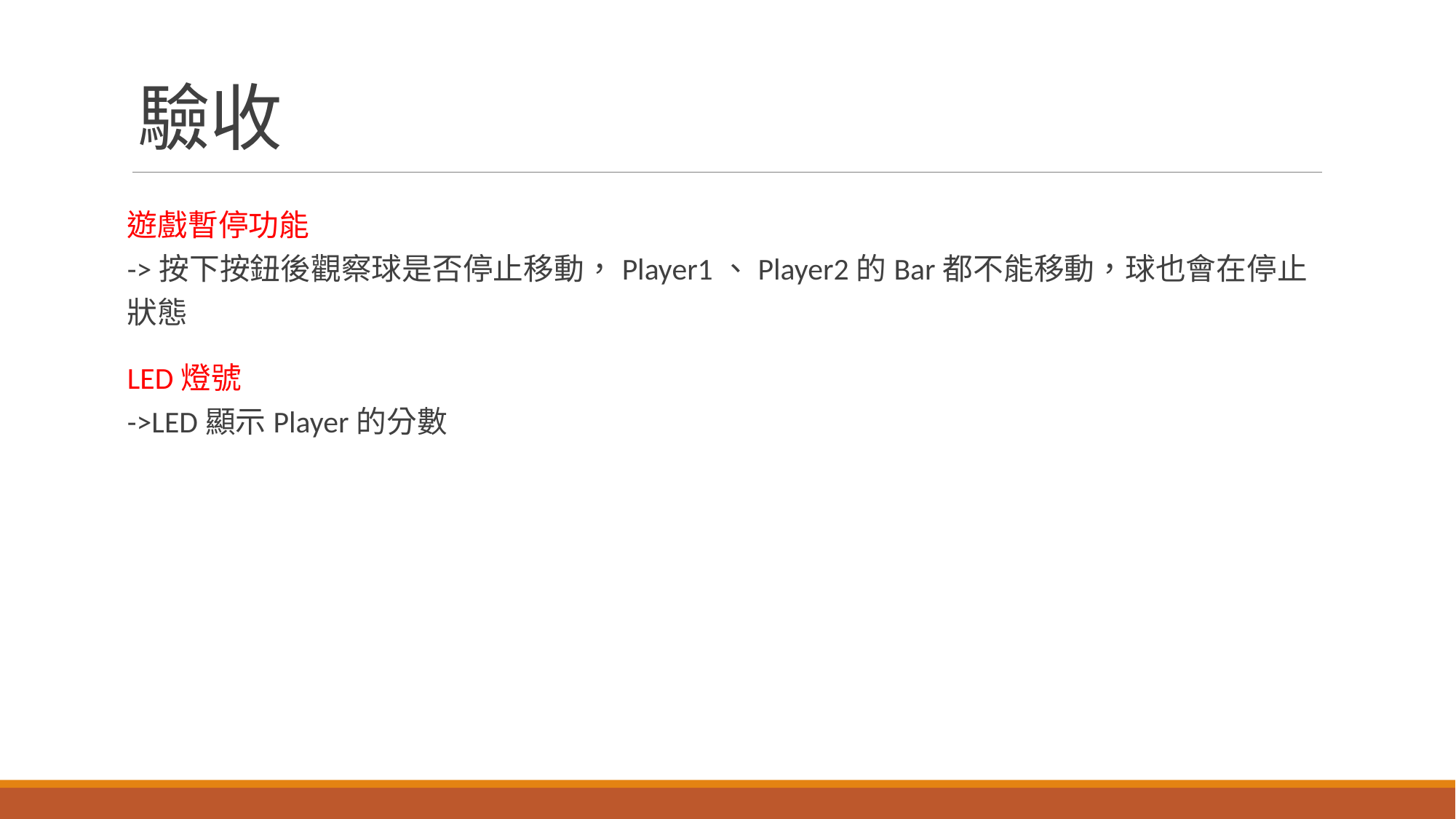

# 驗收
遊戲暫停功能
->按下按鈕後觀察球是否停止移動，Player1、Player2的Bar都不能移動，球也會在停止狀態
LED燈號
->LED顯示Player的分數